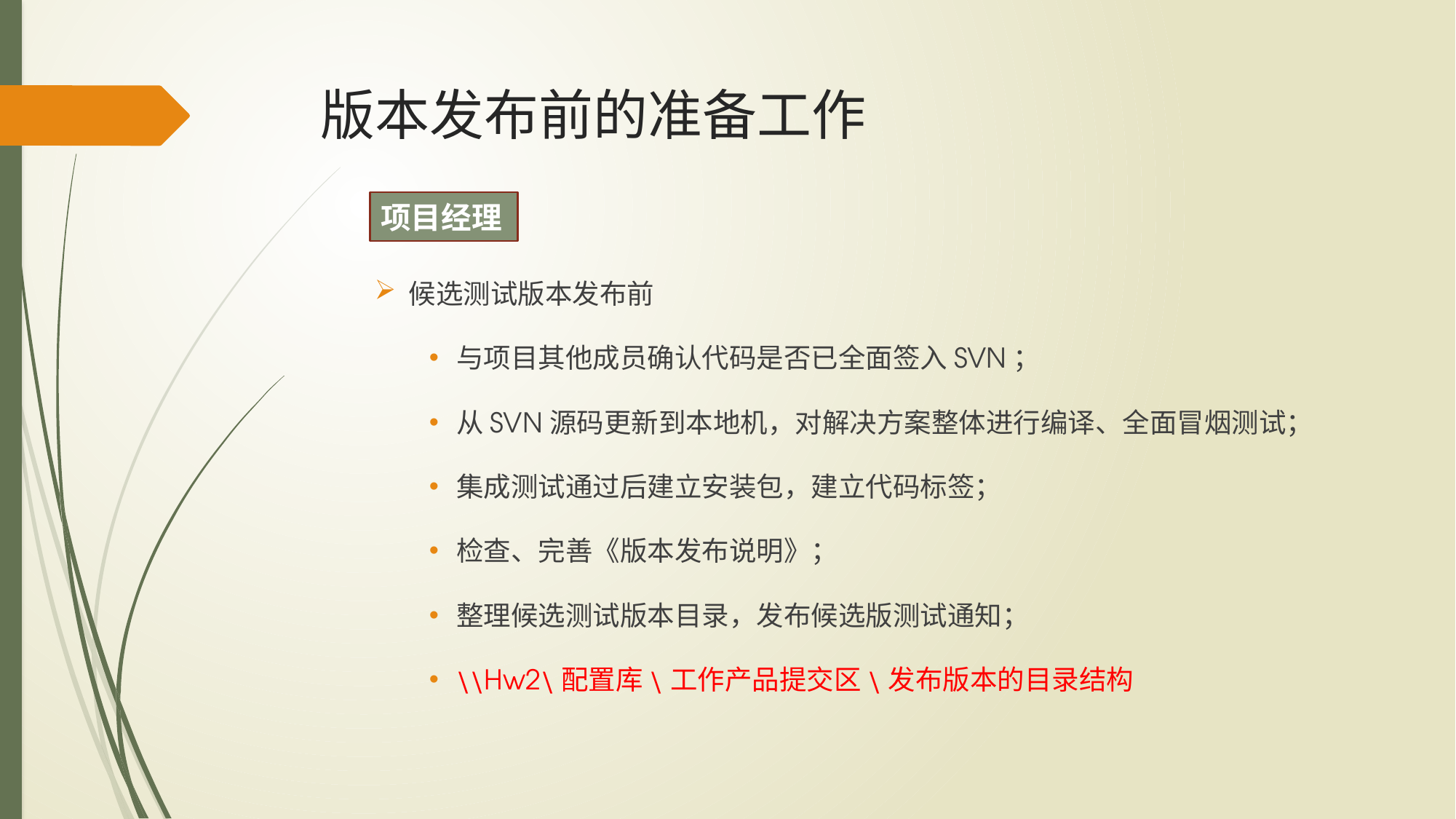

# 版本发布前的准备工作
项目经理
候选测试版本发布前
与项目其他成员确认代码是否已全面签入SVN；
从SVN源码更新到本地机，对解决方案整体进行编译、全面冒烟测试；
集成测试通过后建立安装包，建立代码标签；
检查、完善《版本发布说明》；
整理候选测试版本目录，发布候选版测试通知；
\\Hw2\配置库\工作产品提交区\发布版本的目录结构